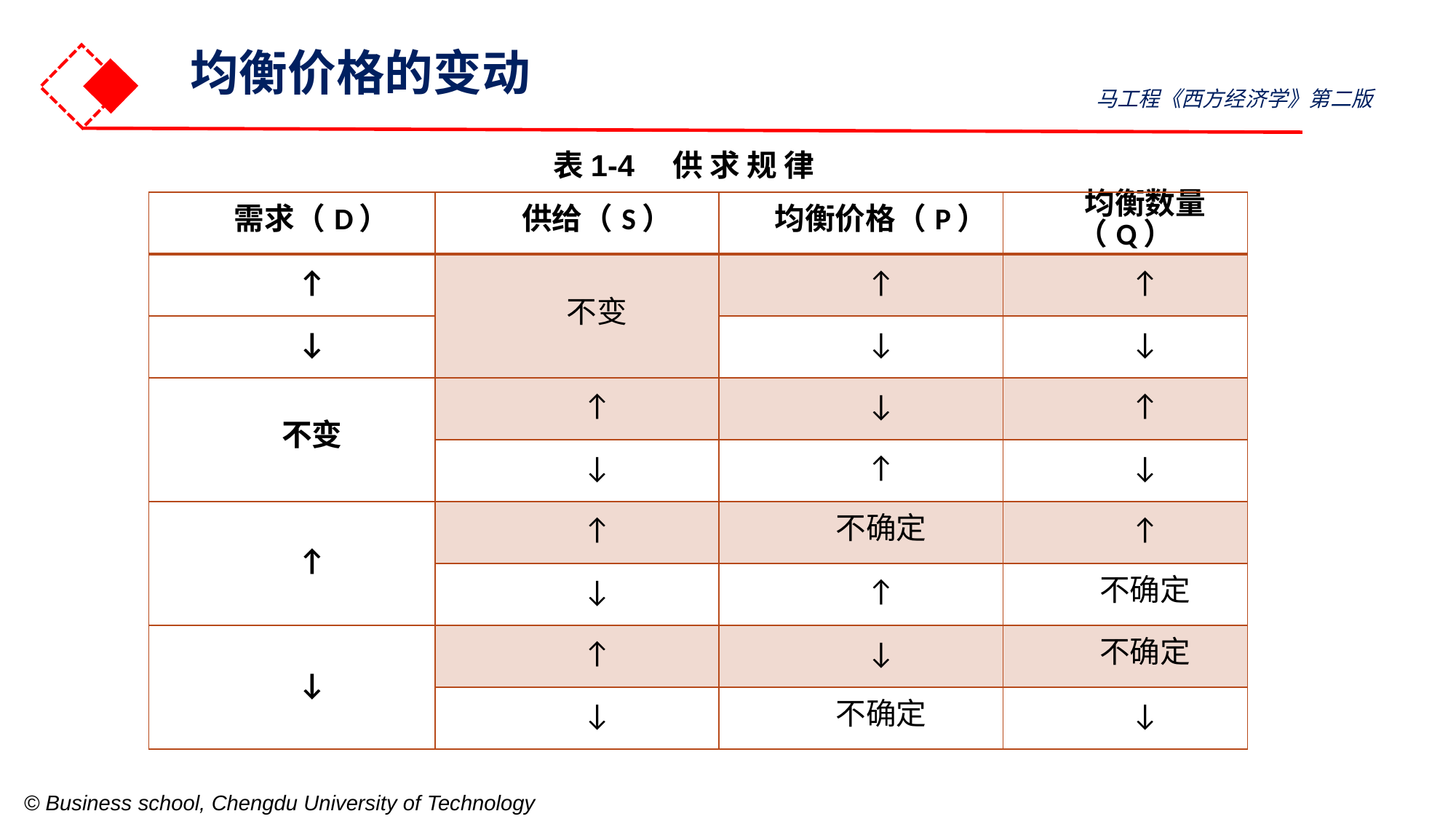

均衡价格的变动

马工程《西方经济学》第二版
表1-4　供 求 规 律
| 需求（D） | 供给（S） | 均衡价格（P） | 均衡数量（Q） |
| --- | --- | --- | --- |
| ↑ | 不变 | ↑ | ↑ |
| ↓ |  | ↓ | ↓ |
| 不变 | ↑ | ↓ | ↑ |
|  | ↓ | ↑ | ↓ |
| ↑ | ↑ | 不确定 | ↑ |
|  | ↓ | ↑ | 不确定 |
| ↓ | ↑ | ↓ | 不确定 |
|  | ↓ | 不确定 | ↓ |